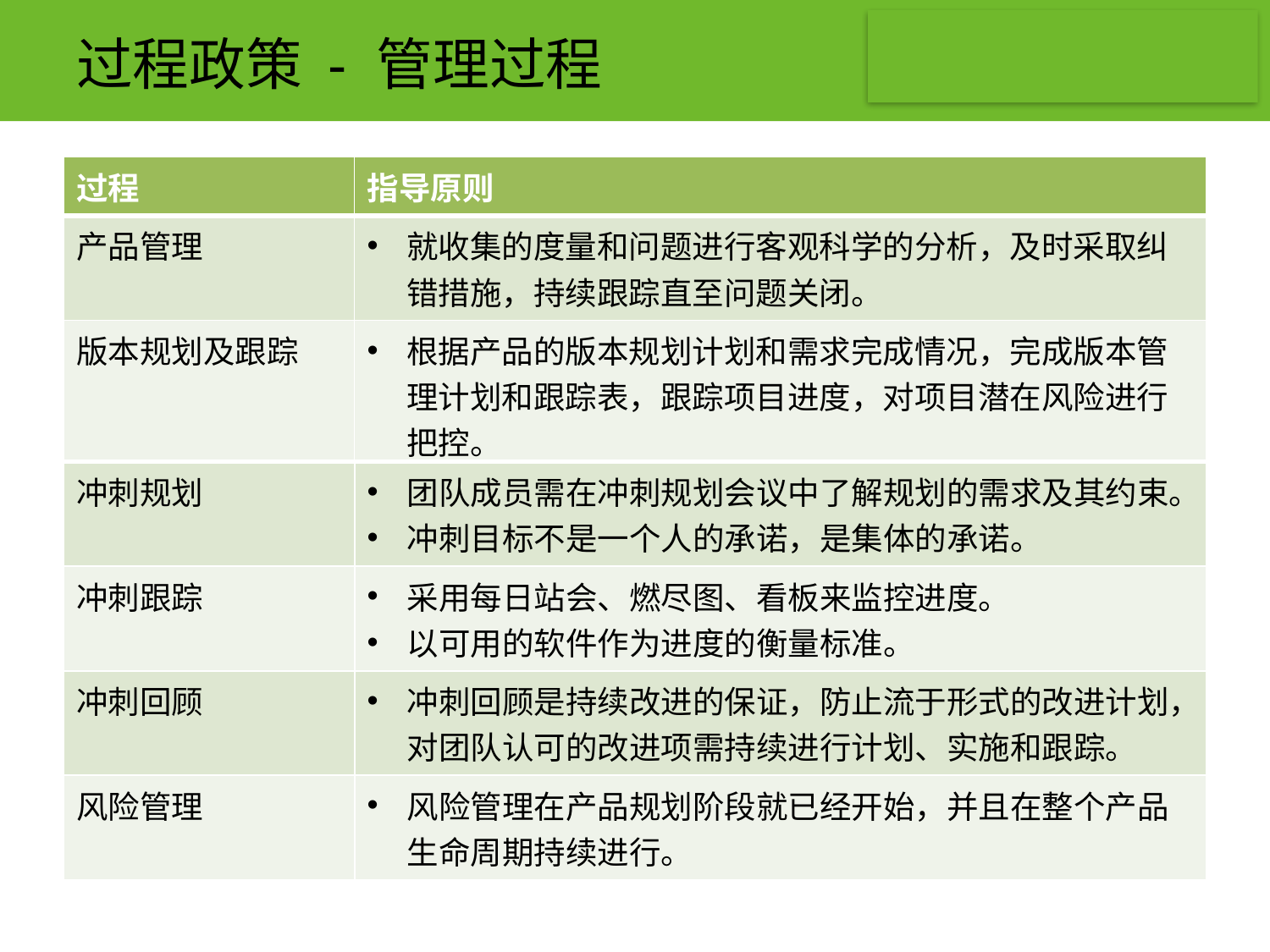

# 过程政策 - 管理过程
| 过程 | 指导原则 |
| --- | --- |
| 产品管理 | 就收集的度量和问题进行客观科学的分析，及时采取纠错措施，持续跟踪直至问题关闭。 |
| 版本规划及跟踪 | 根据产品的版本规划计划和需求完成情况，完成版本管理计划和跟踪表，跟踪项目进度，对项目潜在风险进行把控。 版本跟踪的度量数据需及时正确收集，为持续项目改进和过程改进建立客观依据。 |
| 冲刺规划 | 团队成员需在冲刺规划会议中了解规划的需求及其约束。 冲刺目标不是一个人的承诺，是集体的承诺。 |
| --- | --- |
| 冲刺跟踪 | 采用每日站会、燃尽图、看板来监控进度。 以可用的软件作为进度的衡量标准。 |
| 冲刺回顾 | 冲刺回顾是持续改进的保证，防止流于形式的改进计划，对团队认可的改进项需持续进行计划、实施和跟踪。 |
| 风险管理 | 风险管理在产品规划阶段就已经开始，并且在整个产品生命周期持续进行。 |